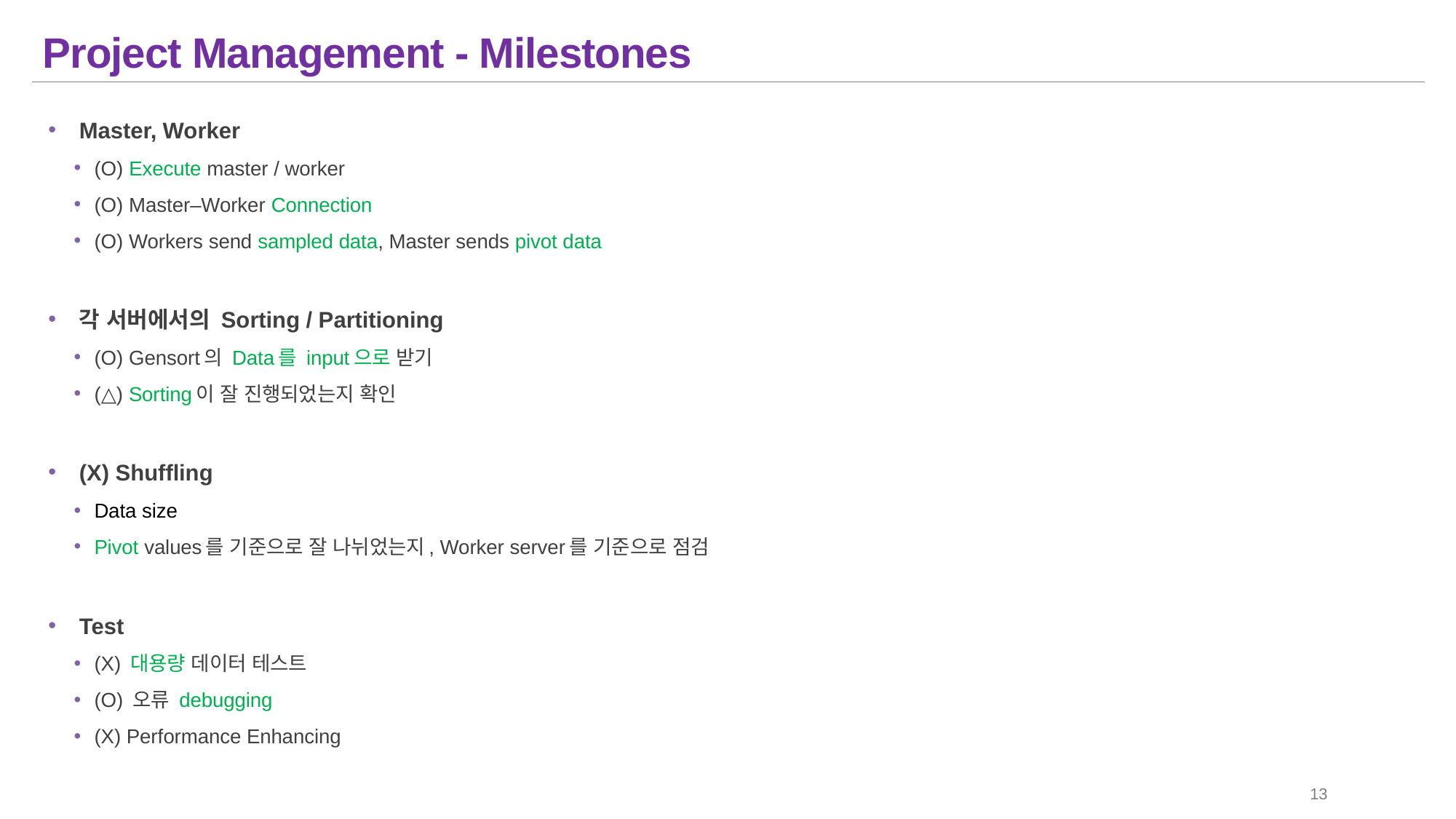

# Project Management - Milestones
Master, Worker
(O) Execute master / worker
(O) Master–Worker Connection
(O) Workers send sampled data, Master sends pivot data

각 서버에서의 Sorting / Partitioning
(O) Gensort의 Data를 input으로 받기
(△) Sorting이 잘 진행되었는지 확인

(X) Shuffling
Data size
Pivot values를 기준으로 잘 나뉘었는지, Worker server를 기준으로 점검

Test
(X) 대용량 데이터 테스트
(O) 오류 debugging
(X) Performance Enhancing

13